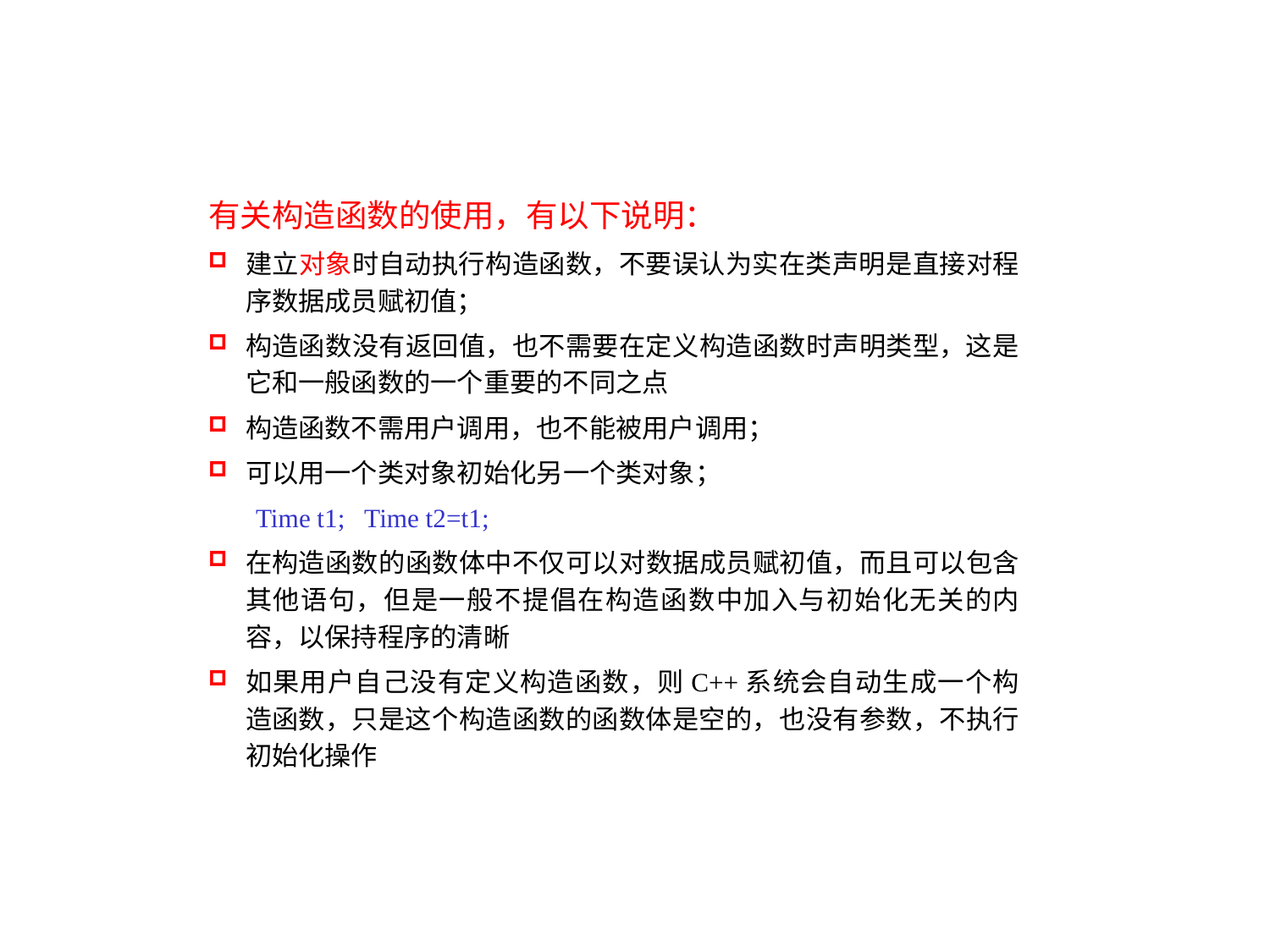

有关构造函数的使用，有以下说明：
建立对象时自动执行构造函数，不要误认为实在类声明是直接对程序数据成员赋初值；
构造函数没有返回值，也不需要在定义构造函数时声明类型，这是它和一般函数的一个重要的不同之点
构造函数不需用户调用，也不能被用户调用；
可以用一个类对象初始化另一个类对象；
Time t1;   Time t2=t1;
在构造函数的函数体中不仅可以对数据成员赋初值，而且可以包含其他语句，但是一般不提倡在构造函数中加入与初始化无关的内容，以保持程序的清晰
如果用户自己没有定义构造函数，则C++系统会自动生成一个构造函数，只是这个构造函数的函数体是空的，也没有参数，不执行初始化操作